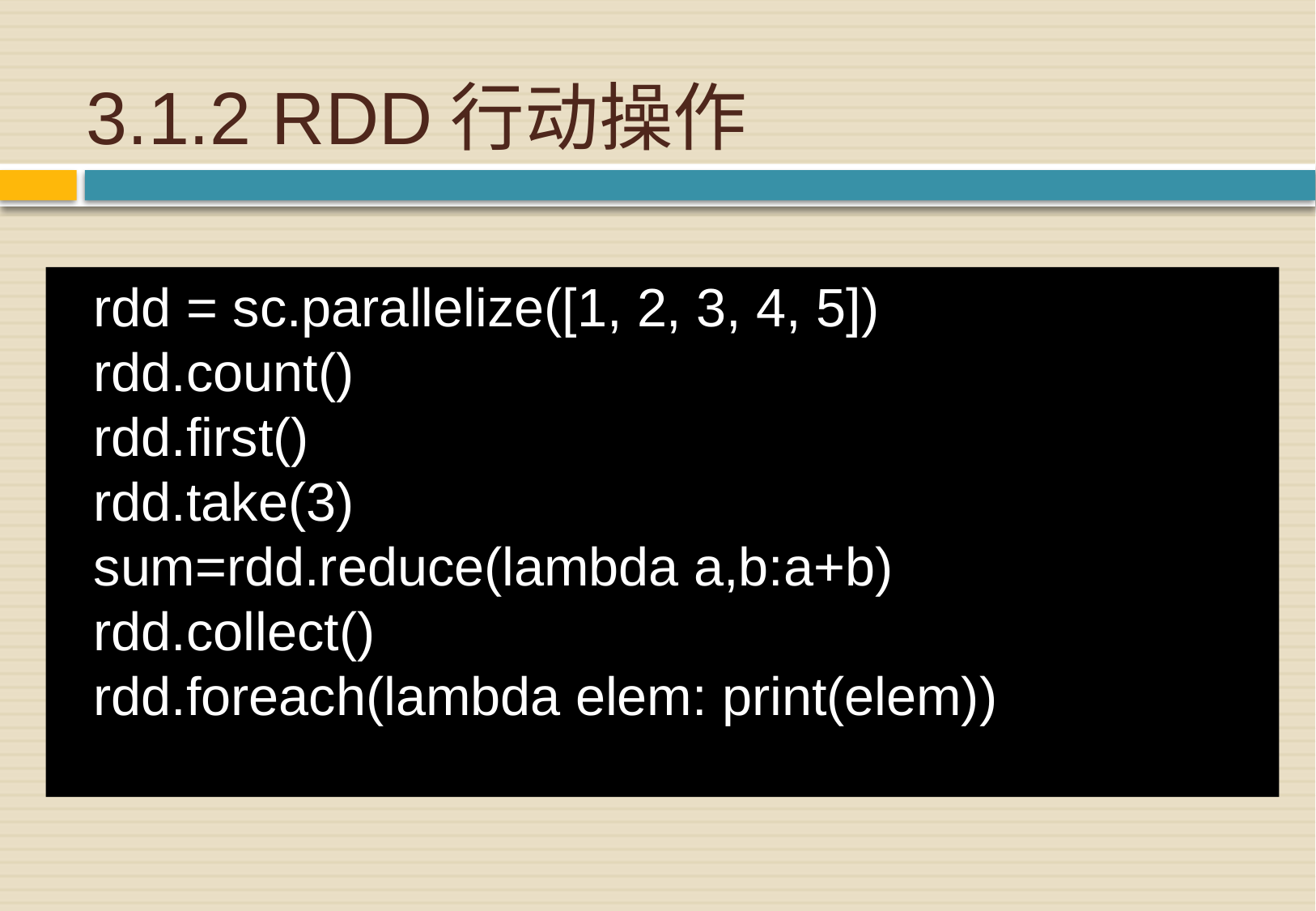

# 3.1.2 RDD行动操作
rdd = sc.parallelize([1, 2, 3, 4, 5])
rdd.count()
rdd.first()
rdd.take(3)
sum=rdd.reduce(lambda a,b:a+b)
rdd.collect()
rdd.foreach(lambda elem: print(elem))